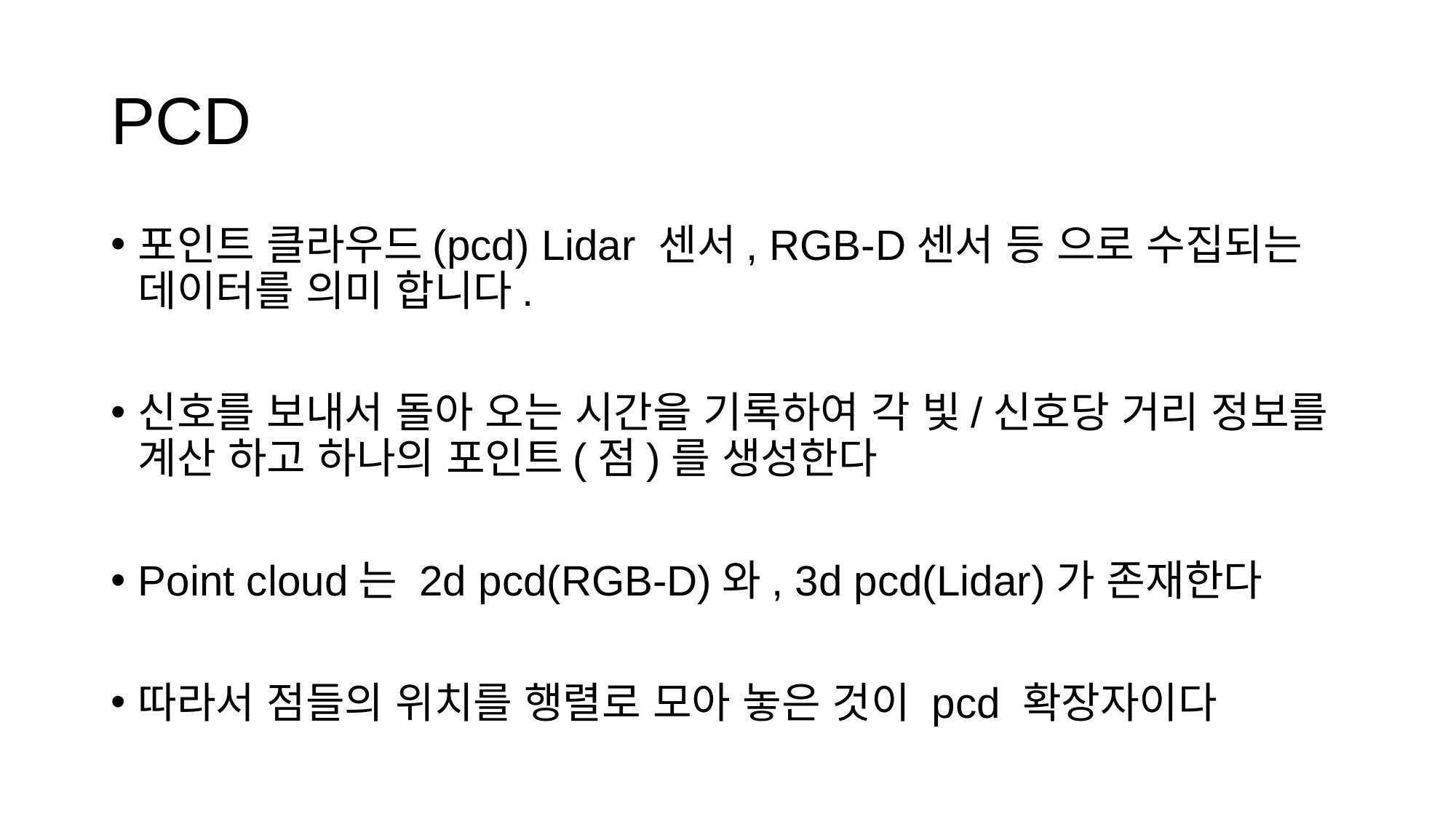

# PCD
포인트 클라우드(pcd) Lidar 센서, RGB-D센서 등 으로 수집되는 데이터를 의미 합니다.

신호를 보내서 돌아 오는 시간을 기록하여 각 빛/신호당 거리 정보를 계산 하고 하나의 포인트(점)를 생성한다

Point cloud는 2d pcd(RGB-D)와, 3d pcd(Lidar)가 존재한다

따라서 점들의 위치를 행렬로 모아 놓은 것이 pcd 확장자이다